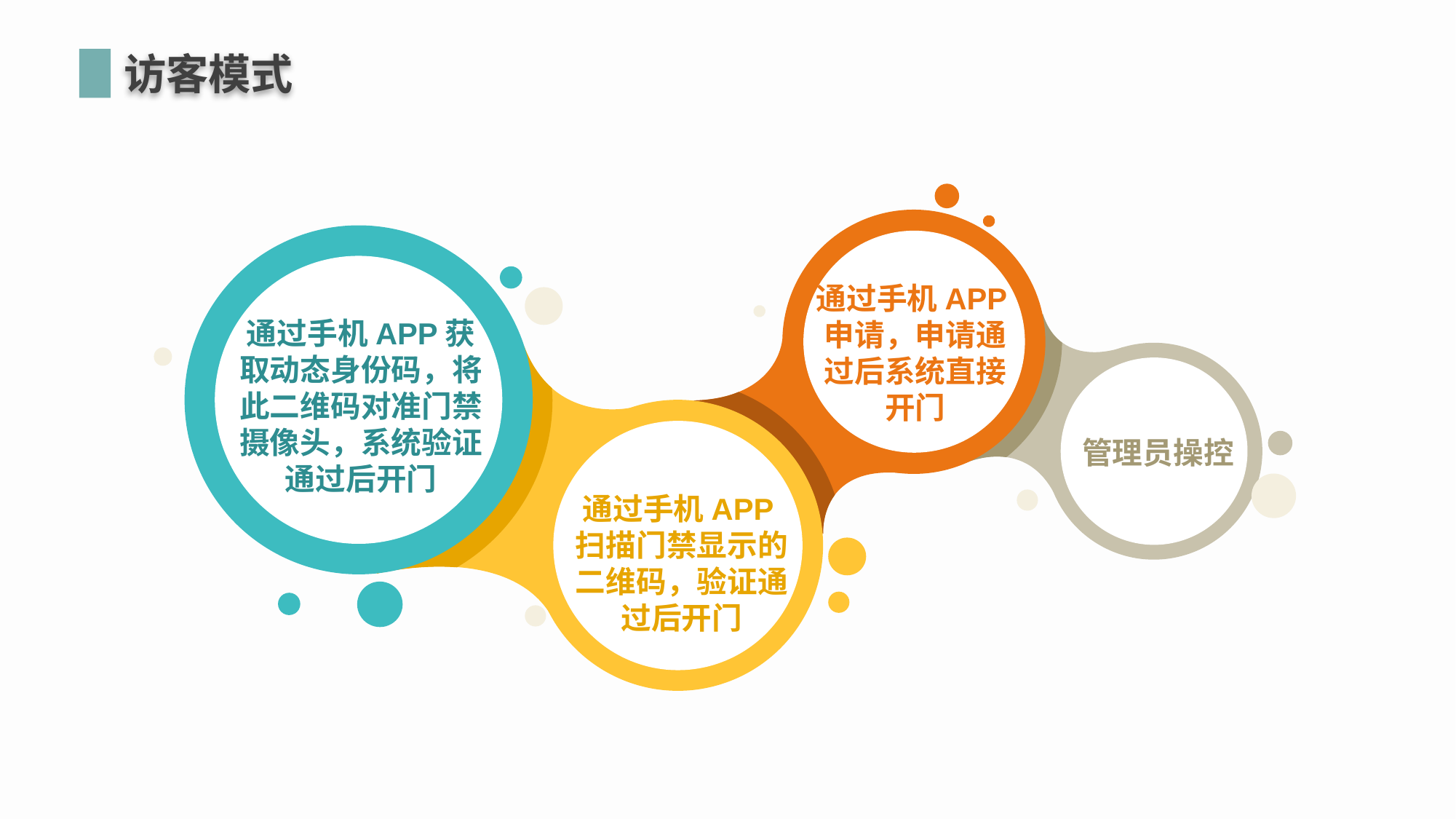

访客模式

通过手机APP申请，申请通过后系统直接开门
通过手机APP获取动态身份码，将此二维码对准门禁摄像头，系统验证通过后开门
管理员操控
通过手机APP扫描门禁显示的二维码，验证通过后开门